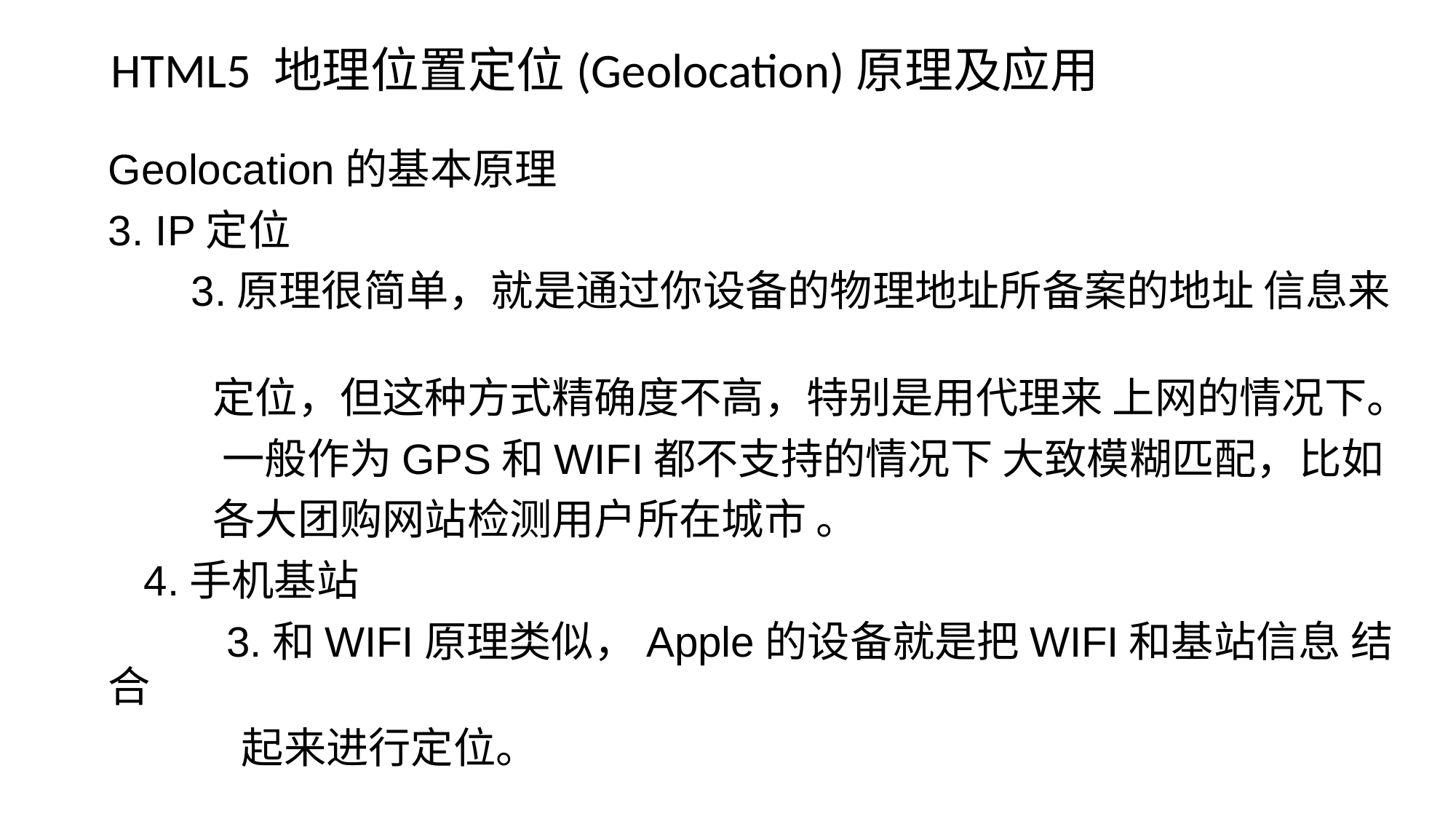

# HTML5 地理位置定位(Geolocation)原理及应用
Geolocation的基本原理
3. IP定位
       3.原理很简单，就是通过你设备的物理地址所备案的地址 信息来
          定位，但这种方式精确度不高，特别是用代理来 上网的情况下。
           一般作为GPS和WIFI都不支持的情况下 大致模糊匹配，比如
          各大团购网站检测用户所在城市 。
   4.手机基站
          3.和WIFI原理类似，Apple的设备就是把WIFI和基站信息 结合
             起来进行定位。